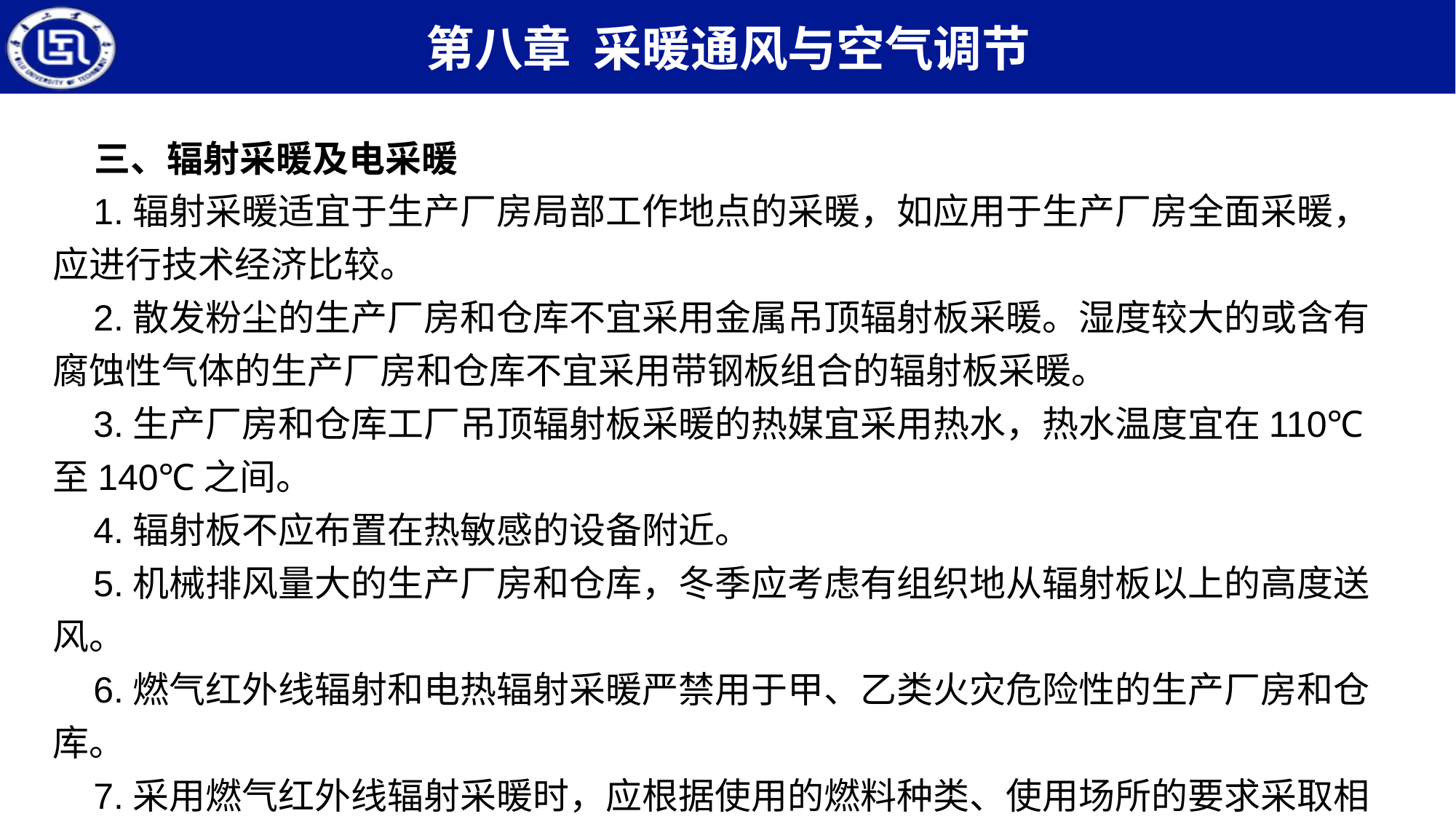

三、辐射采暖及电采暖
    1.辐射采暖适宜于生产厂房局部工作地点的采暖，如应用于生产厂房全面采暖，应进行技术经济比较。
    2.散发粉尘的生产厂房和仓库不宜采用金属吊顶辐射板采暖。湿度较大的或含有腐蚀性气体的生产厂房和仓库不宜采用带钢板组合的辐射板采暖。
    3.生产厂房和仓库工厂吊顶辐射板采暖的热媒宜采用热水，热水温度宜在110℃至140℃之间。
    4.辐射板不应布置在热敏感的设备附近。
    5.机械排风量大的生产厂房和仓库，冬季应考虑有组织地从辐射板以上的高度送风。
    6.燃气红外线辐射和电热辐射采暖严禁用于甲、乙类火灾危险性的生产厂房和仓库。
    7.采用燃气红外线辐射采暖时，应根据使用的燃料种类、使用场所的要求采取相应的防火、防爆和通风换气等安全措施，气体排放满足国家有关要求。